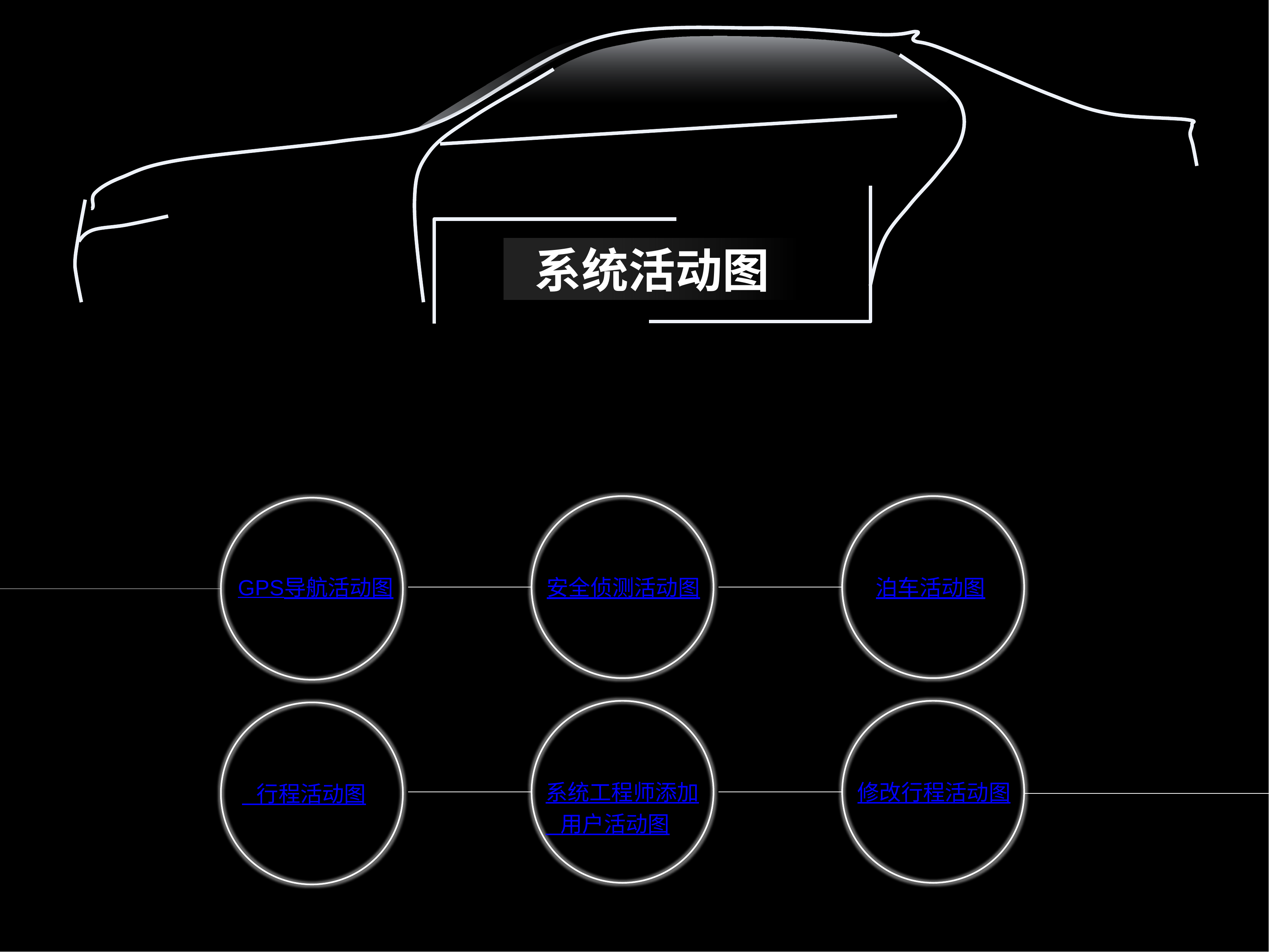

系统活动图

GPS导航活动图
安全侦测活动图
泊车活动图

系统工程师添加
   用户活动图
修改行程活动图
   行程活动图